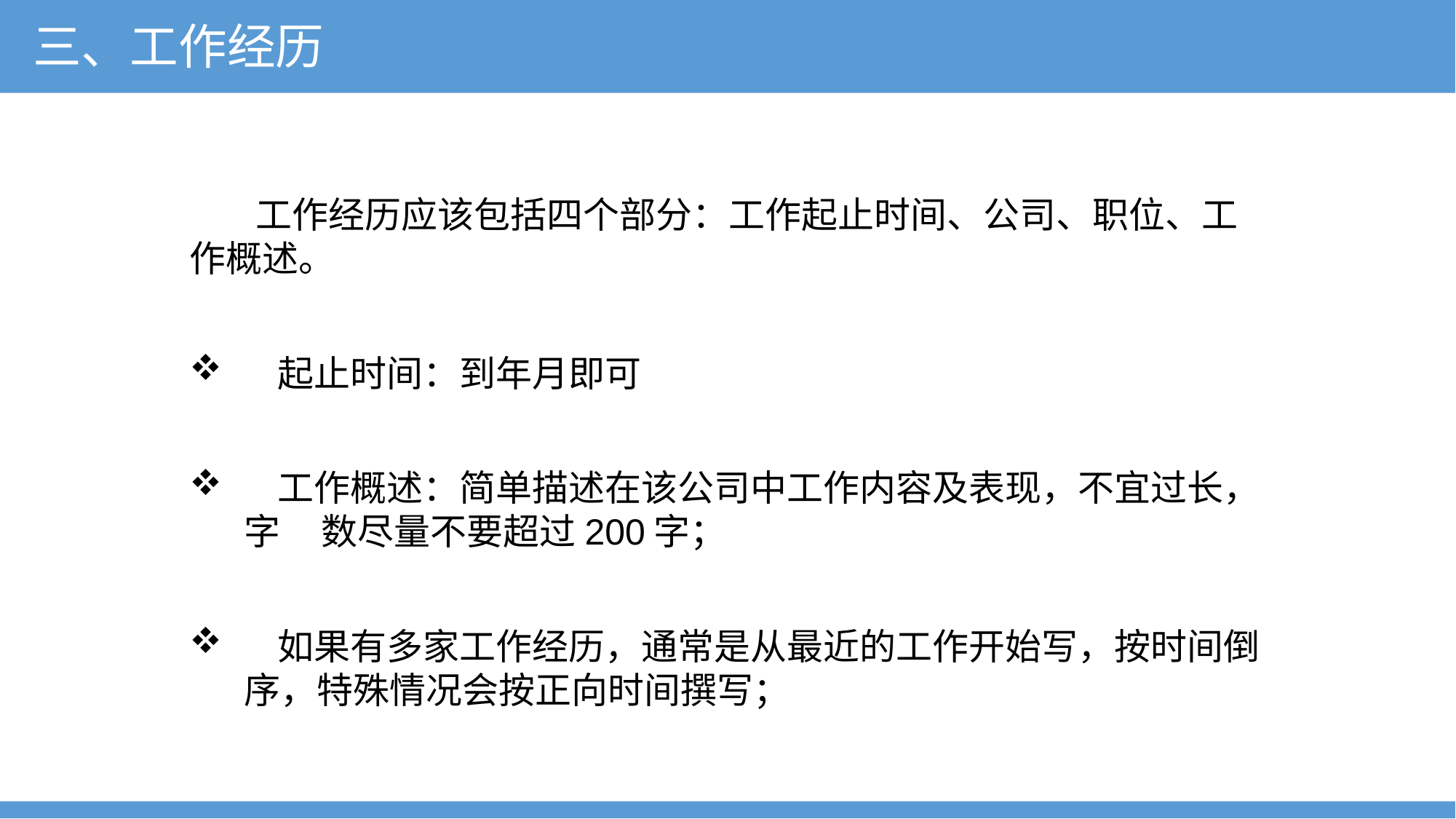

三、工作经历
       工作经历应该包括四个部分：工作起止时间、公司、职位、工作概述。

   起止时间：到年月即可

   工作概述：简单描述在该公司中工作内容及表现，不宜过长，字     数尽量不要超过200字；

   如果有多家工作经历，通常是从最近的工作开始写，按时间倒序，特殊情况会按正向时间撰写；